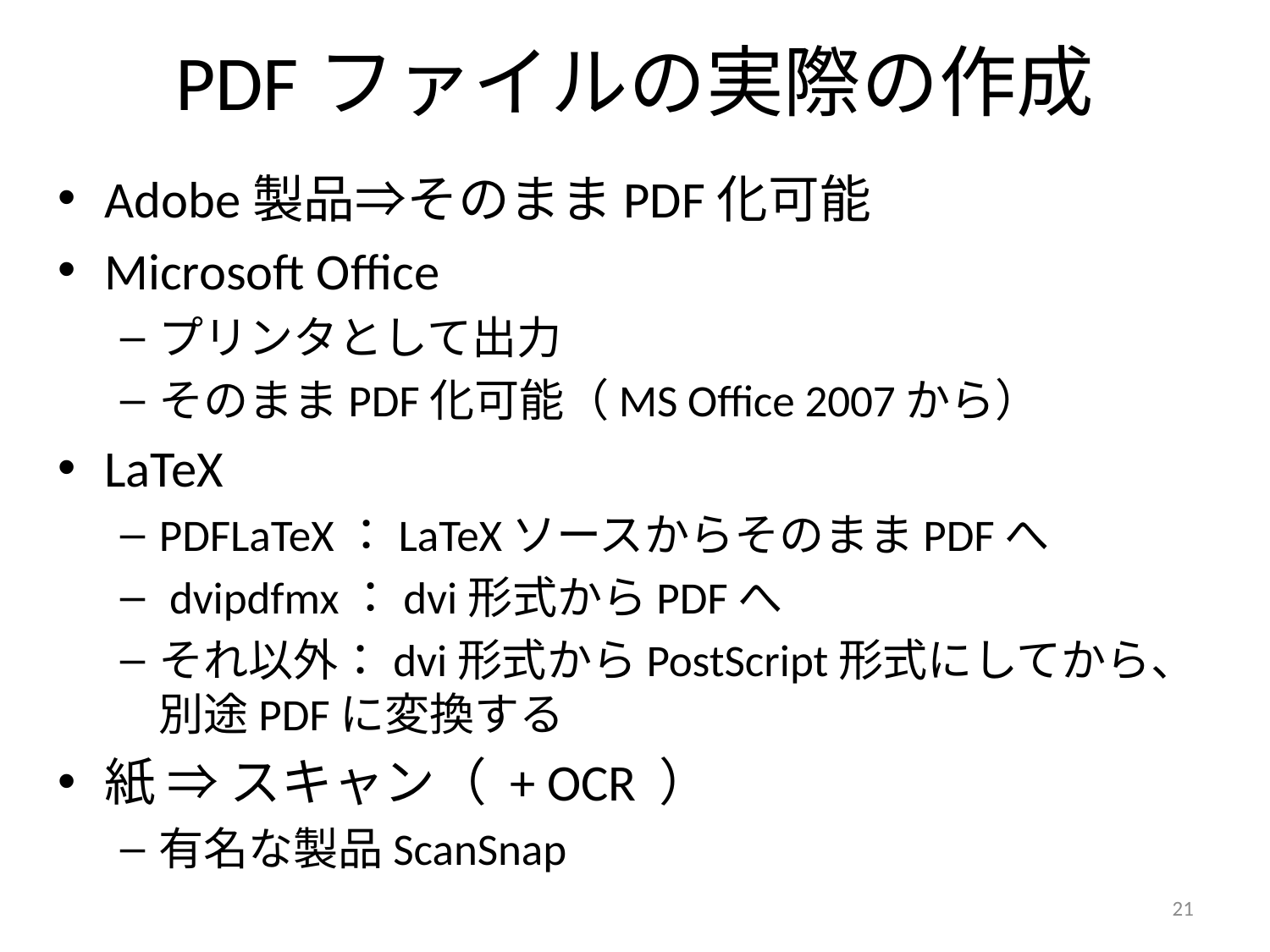

# PDFファイルの実際の作成
Adobe製品⇒そのままPDF化可能
Microsoft Office
プリンタとして出力
そのままPDF化可能（MS Office 2007から）
LaTeX
PDFLaTeX：LaTeXソースからそのままPDFへ
 dvipdfmx：dvi形式からPDFへ
それ以外：dvi形式からPostScript形式にしてから、別途PDFに変換する
紙 ⇒ スキャン（ + OCR ）
有名な製品ScanSnap
21